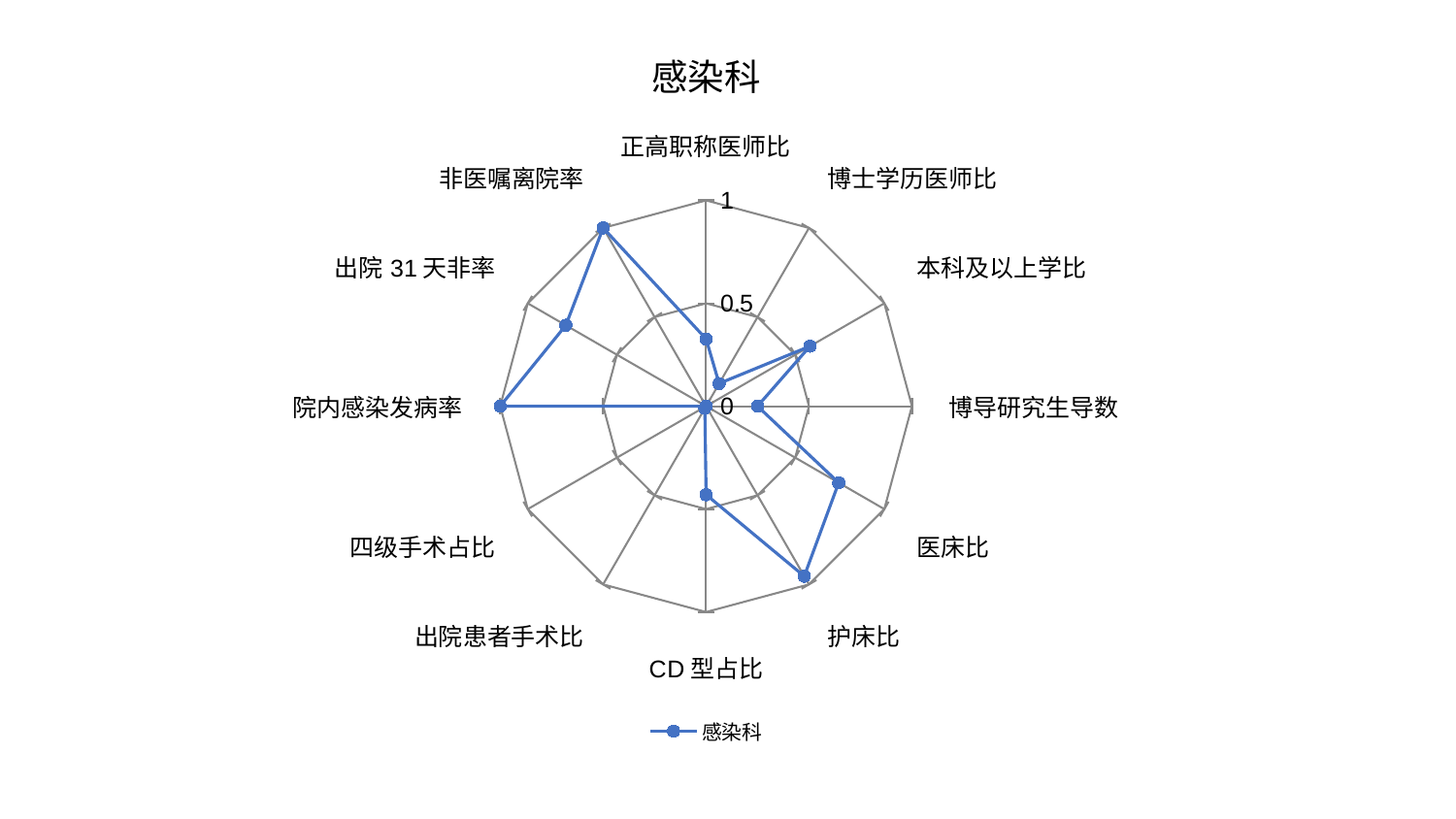

### Chart: 感染科

| Category | 感染科 |
|---|---|
| 正高职称医师比 | 0.326763485477178 |
| 博士学历医师比 | 0.126984126984127 |
| 本科及以上学比 | 0.583333333333333 |
| 博导研究生导数 | 0.25 |
| 医床比 | 0.74402975743936 |
| 护床比 | 0.953809342812813 |
| CD型占比 | 0.43006993006993 |
| 出院患者手术比 | 0.0117013712544439 |
| 四级手术占比 | 0.0 |
| 院内感染发病率 | 1.0 |
| 出院31天非率 | 0.786392224128073 |
| 非医嘱离院率 | 1.0 |
82